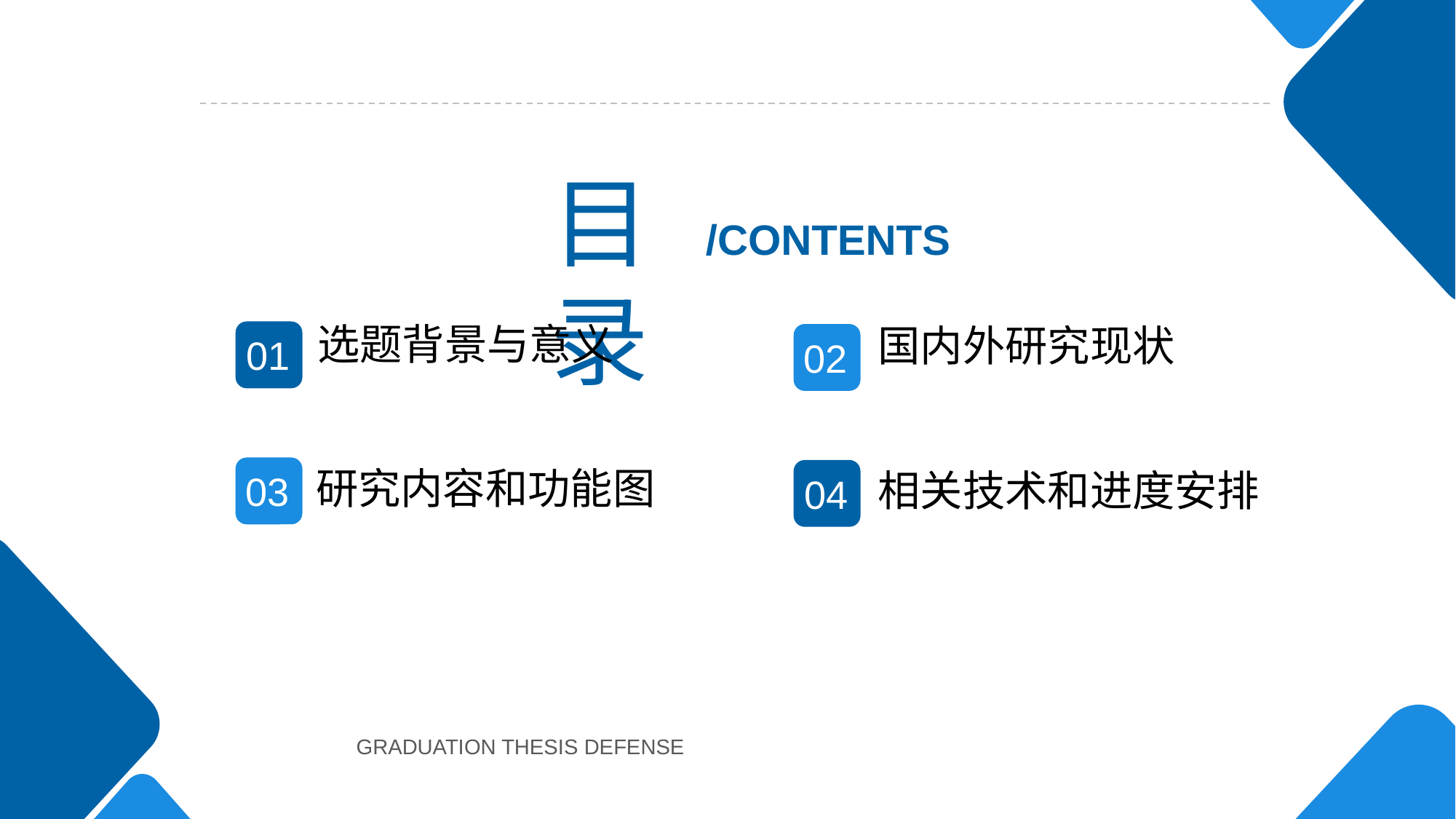

行业PPT模板http://www.1ppt.com/hangye/

目录
/CONTENTS
选题背景与意义

国内外研究现状

01
02

03
研究内容和功能图

04
相关技术和进度安排

GRADUATION THESIS DEFENSE